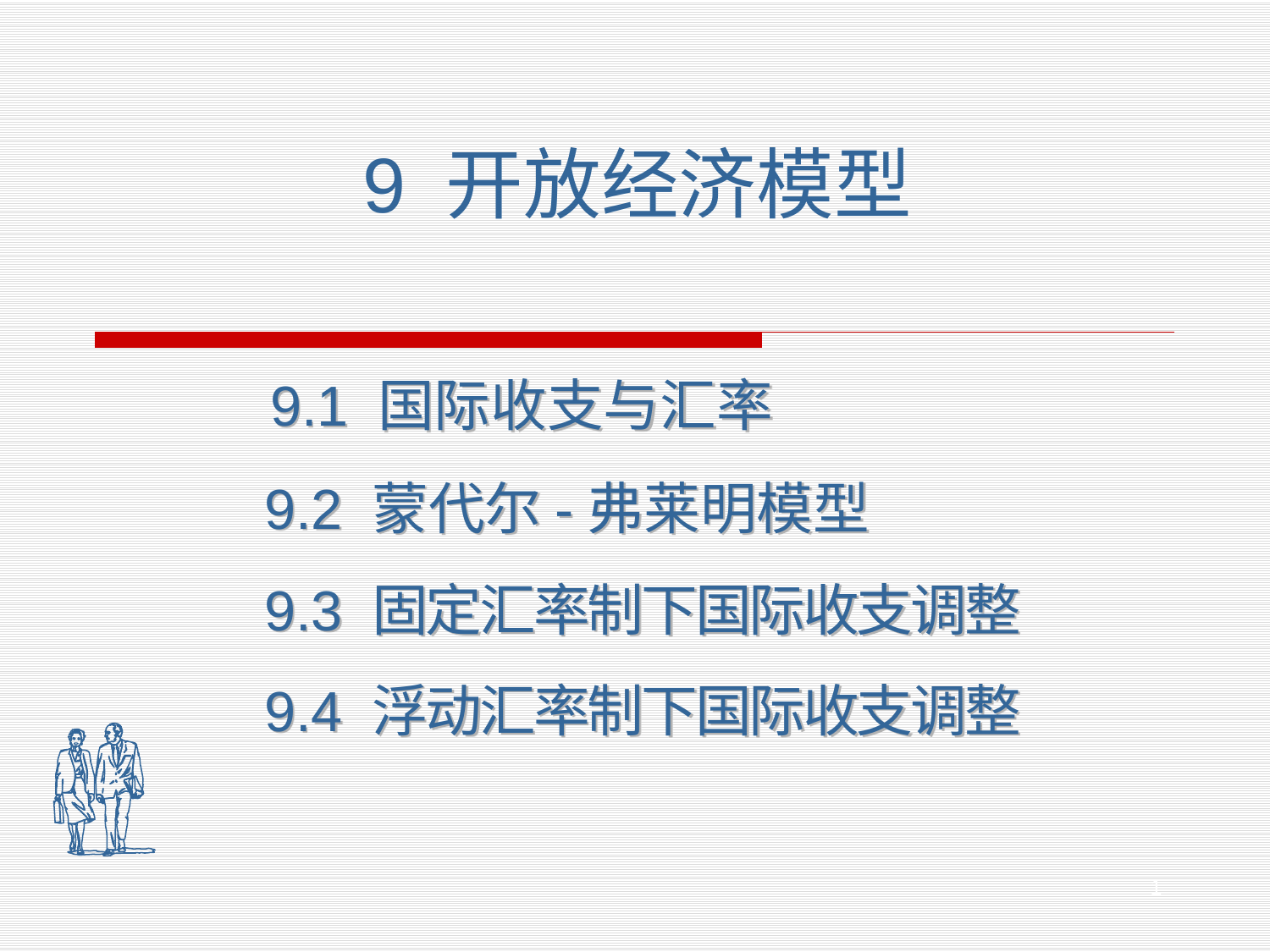

9 开放经济模型
   9.1 国际收支与汇率
   9.2 蒙代尔-弗莱明模型
   9.3 固定汇率制下国际收支调整
   9.4 浮动汇率制下国际收支调整

1